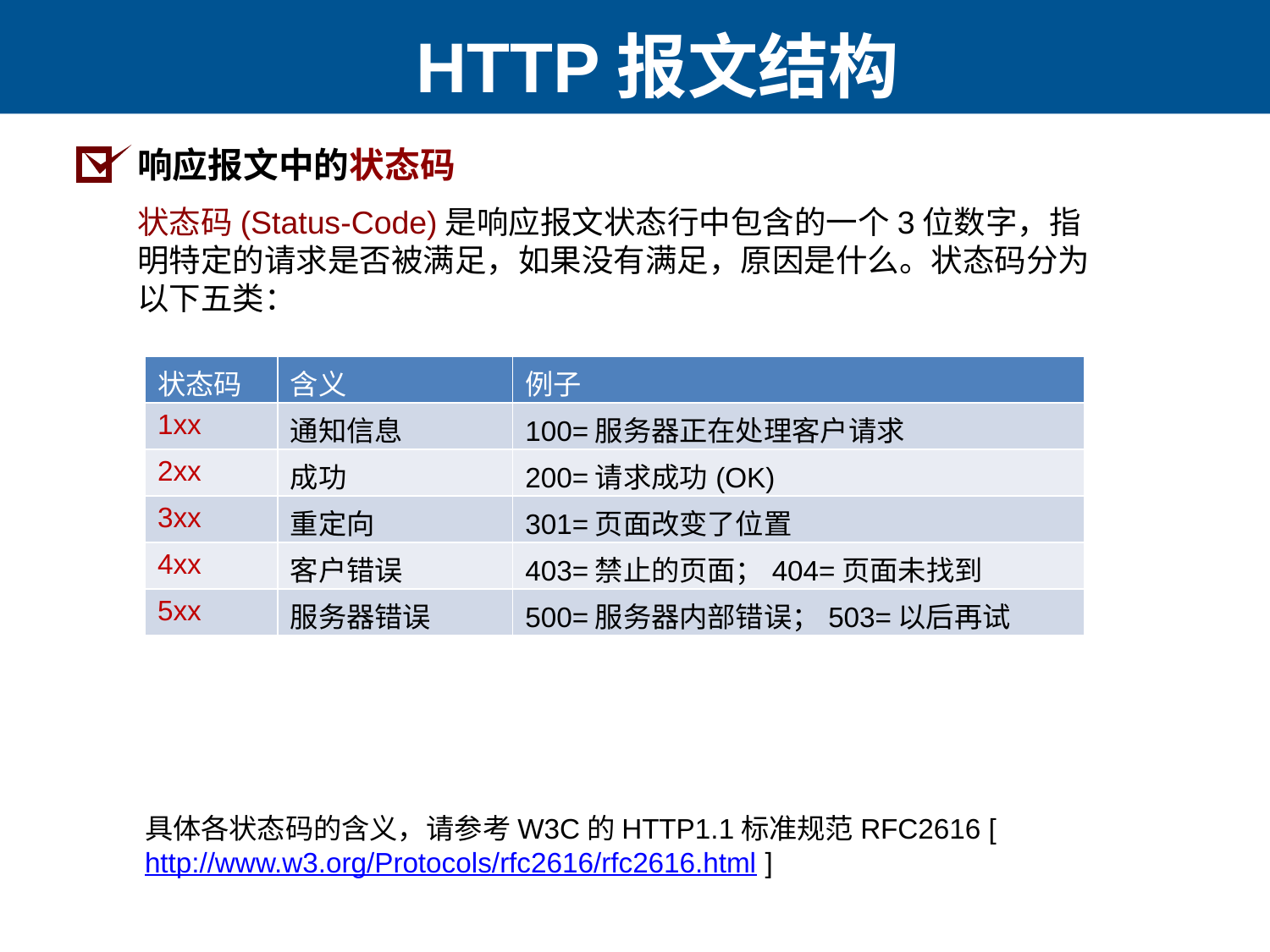

HTTP报文结构
响应报文中的状态码

状态码(Status-Code)是响应报文状态行中包含的一个3位数字，指明特定的请求是否被满足，如果没有满足，原因是什么。状态码分为以下五类：
| 状态码 | 含义 | 例子 |
| --- | --- | --- |
| 1xx | 通知信息 | 100=服务器正在处理客户请求 |
| 2xx | 成功 | 200=请求成功(OK) |
| 3xx | 重定向 | 301=页面改变了位置 |
| 4xx | 客户错误 | 403=禁止的页面；404=页面未找到 |
| 5xx | 服务器错误 | 500=服务器内部错误；503=以后再试 |
具体各状态码的含义，请参考W3C的HTTP1.1标准规范RFC2616 [ http://www.w3.org/Protocols/rfc2616/rfc2616.html ]